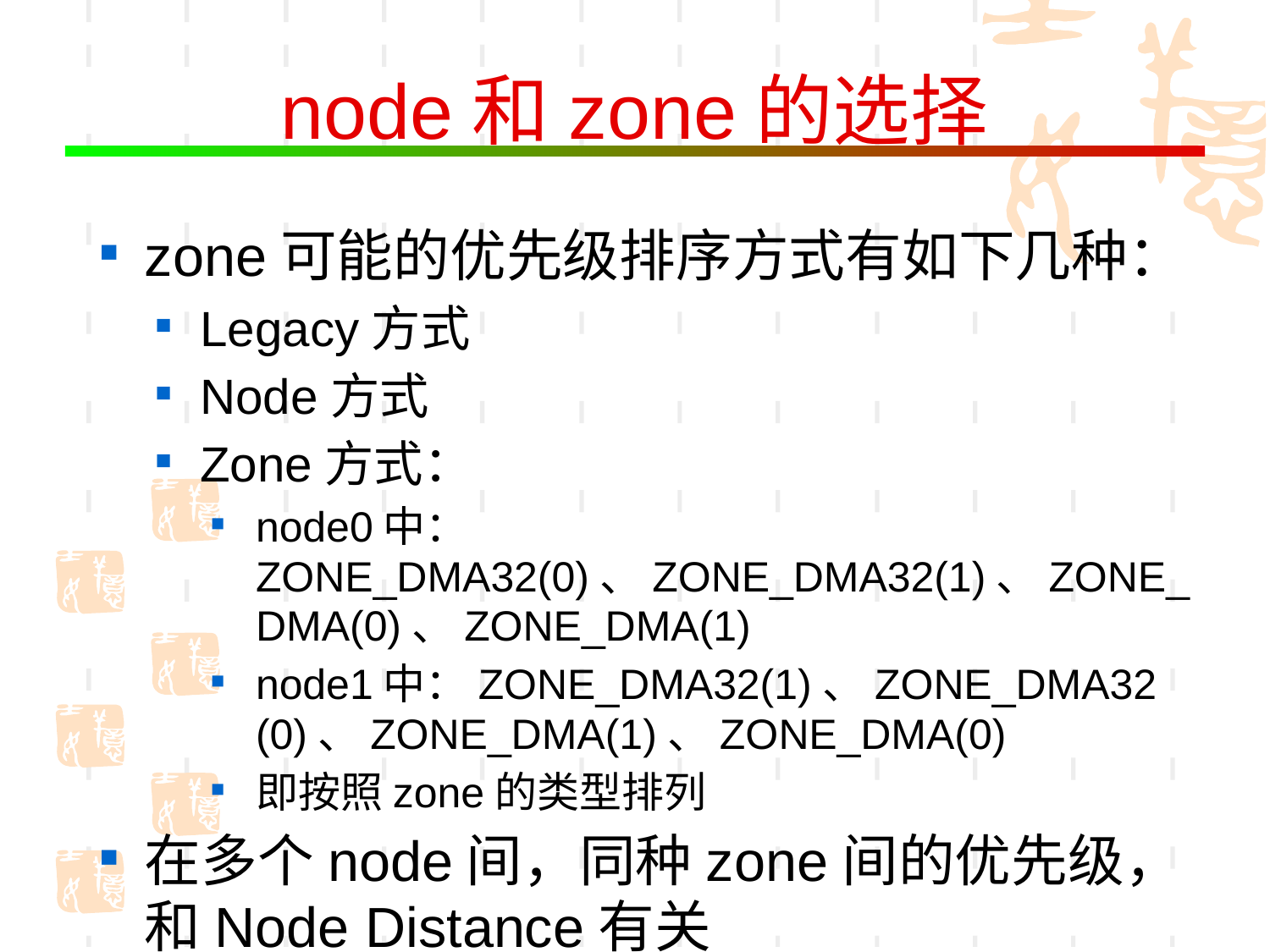

# node和zone的选择
zone可能的优先级排序方式有如下几种：
Legacy方式
Node方式
Zone方式：
node0中：ZONE_DMA32(0)、ZONE_DMA32(1)、ZONE_DMA(0)、ZONE_DMA(1)
node1中：ZONE_DMA32(1)、ZONE_DMA32 (0)、ZONE_DMA(1)、ZONE_DMA(0)
即按照zone的类型排列
在多个node间，同种zone间的优先级，和Node Distance有关